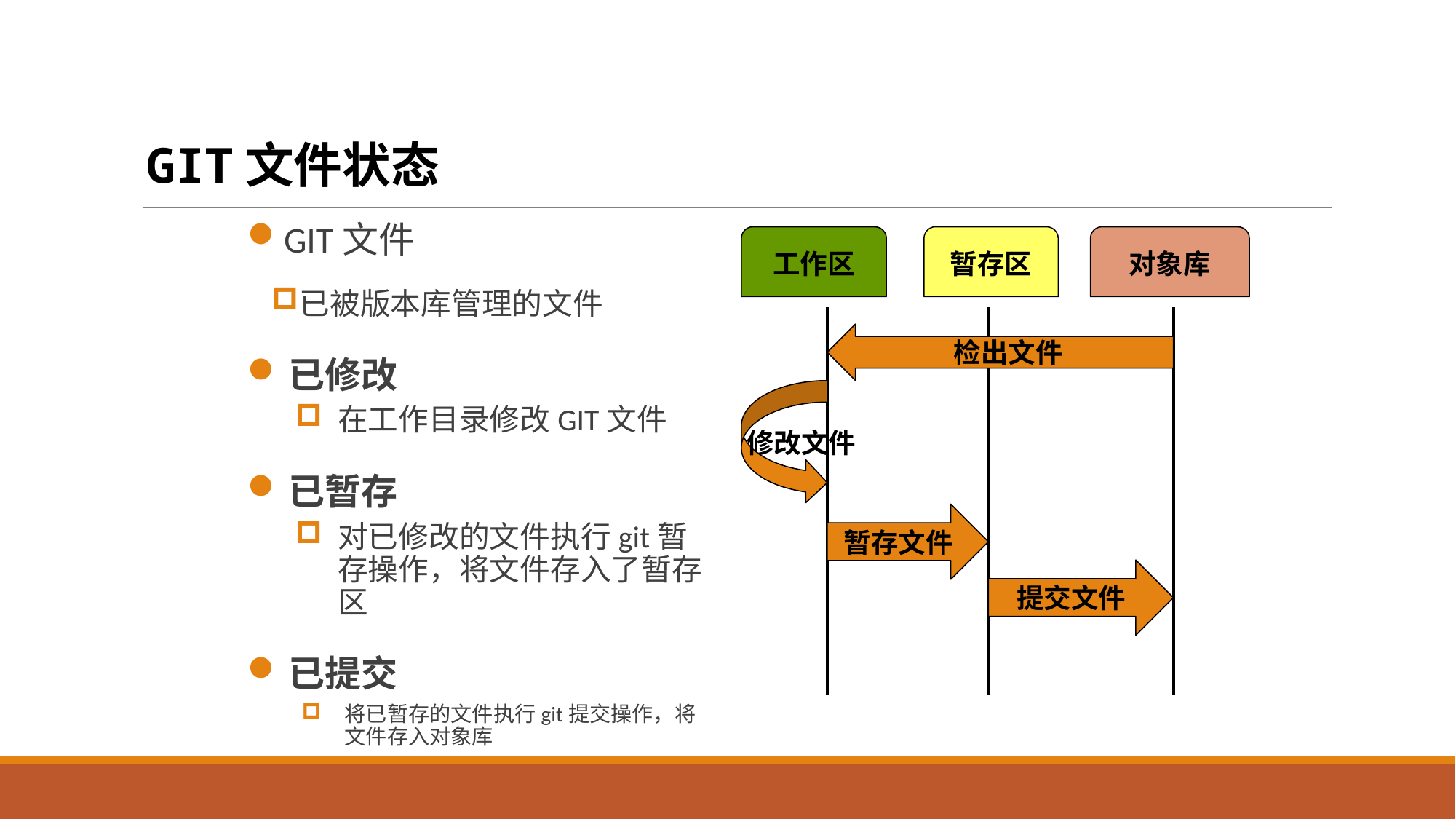

GIT文件状态
GIT文件
已被版本库管理的文件
已修改
在工作目录修改GIT文件
已暂存
对已修改的文件执行git暂存操作，将文件存入了暂存区
已提交
将已暂存的文件执行git提交操作，将文件存入对象库
工作区
暂存区
对象库
检出文件
修改文件
暂存文件
提交文件